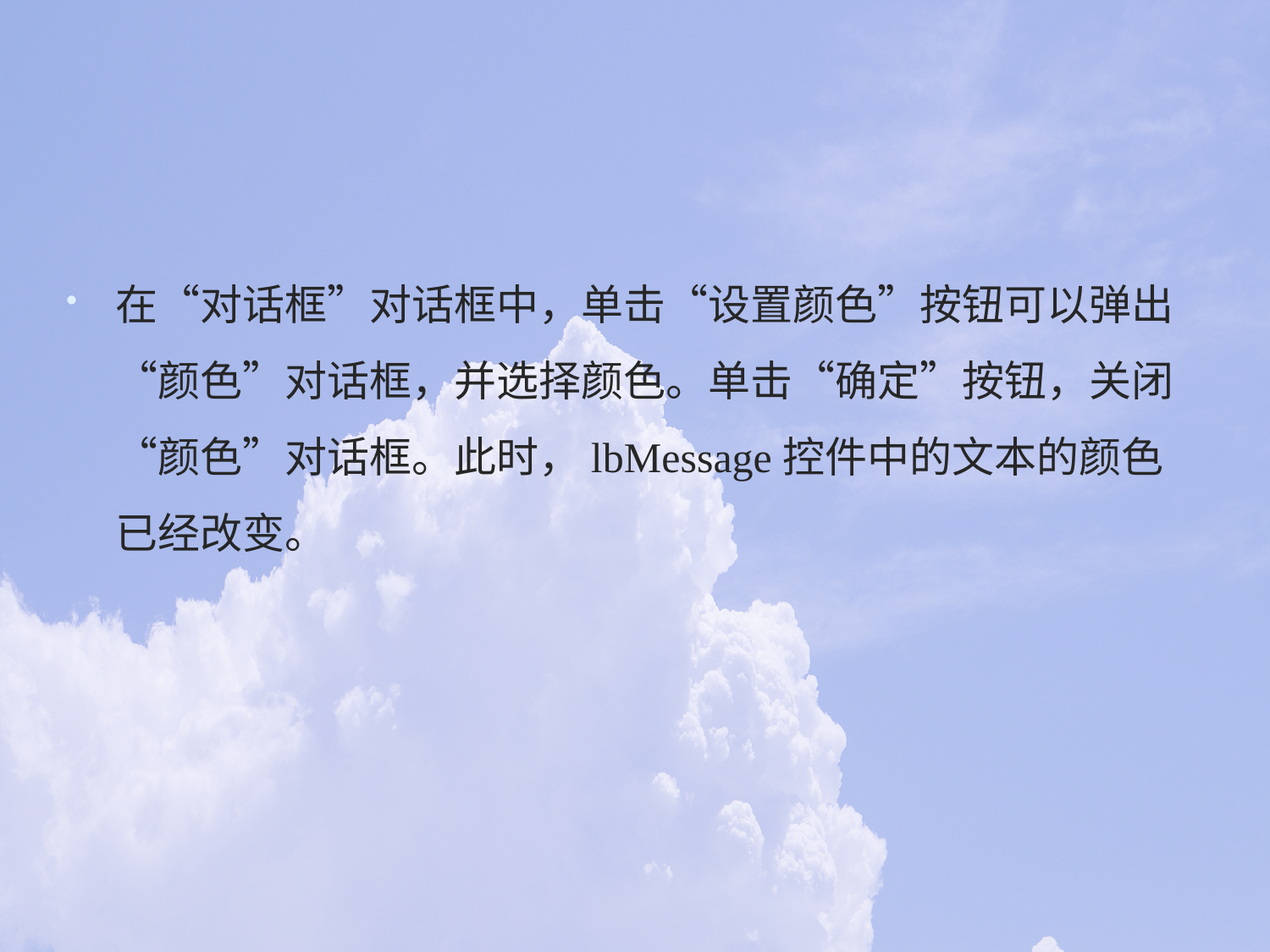

在“对话框”对话框中，单击“设置颜色”按钮可以弹出“颜色”对话框，并选择颜色。单击“确定”按钮，关闭“颜色”对话框。此时，lbMessage控件中的文本的颜色已经改变。